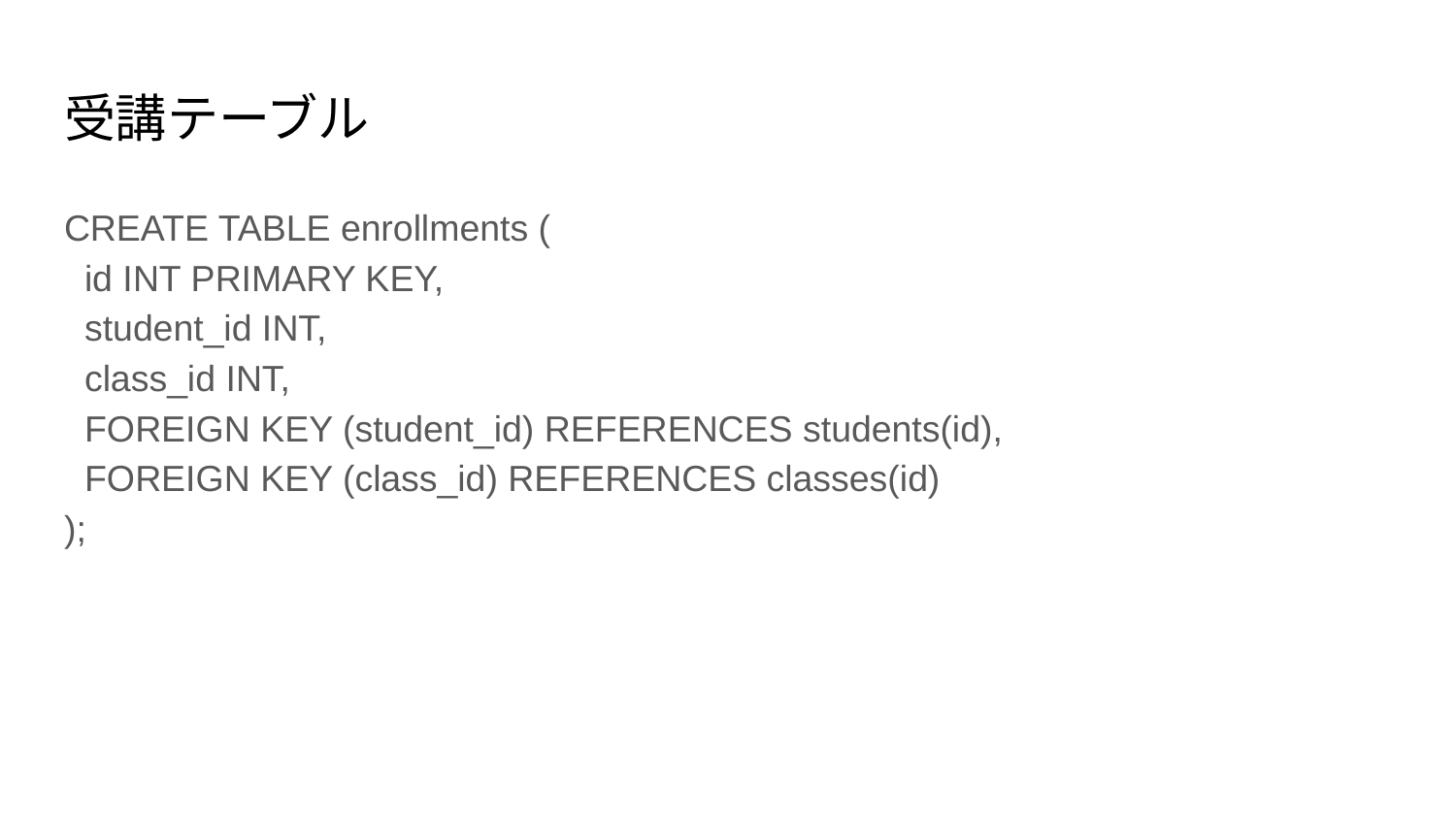

# 受講テーブル
CREATE TABLE enrollments (
  id INT PRIMARY KEY,
  student_id INT,
  class_id INT,
  FOREIGN KEY (student_id) REFERENCES students(id),
  FOREIGN KEY (class_id) REFERENCES classes(id)
);